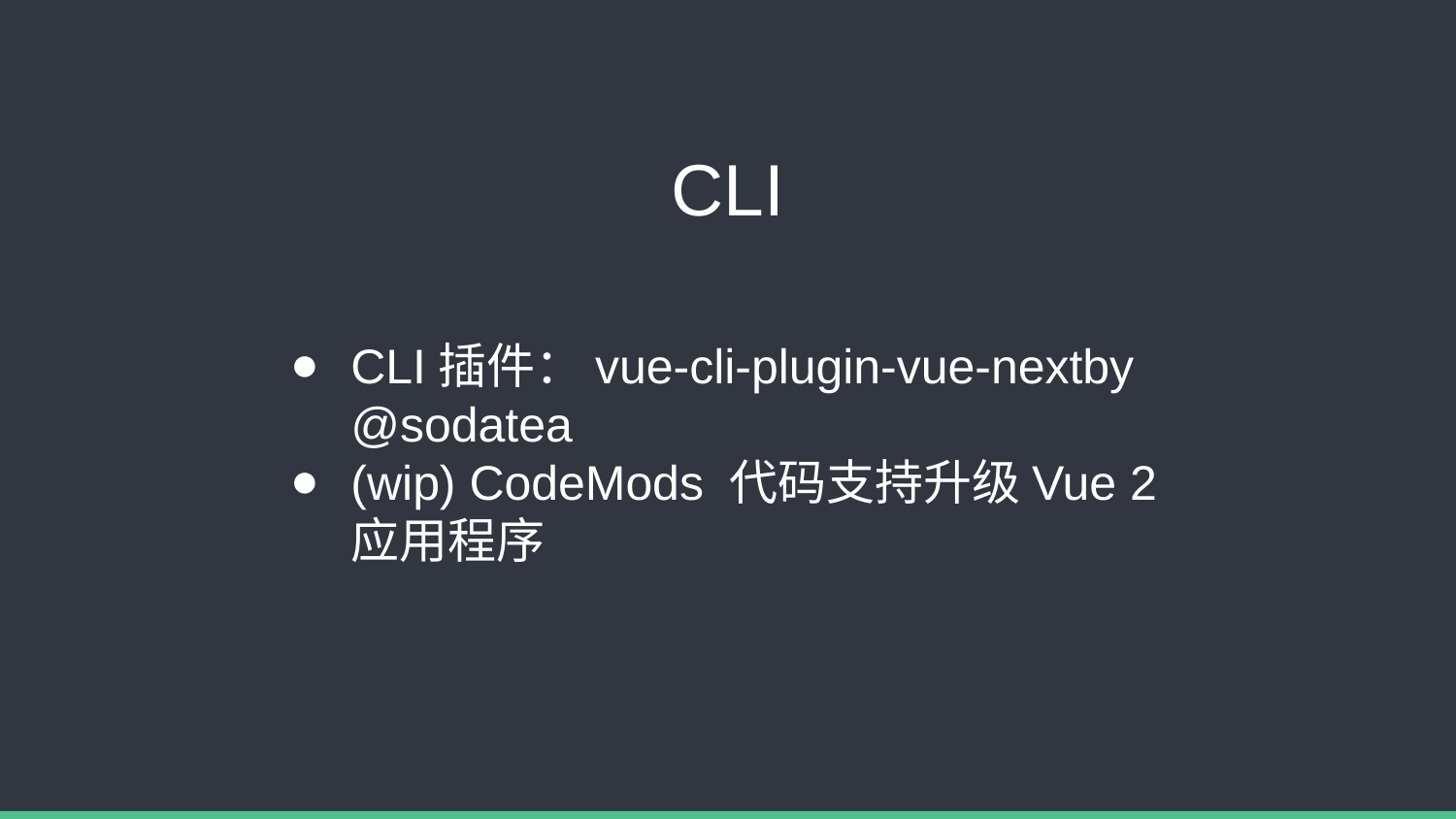

# CLI
CLI插件：vue-cli-plugin-vue-nextby @sodatea
(wip) CodeMods 代码支持升级Vue 2应用程序